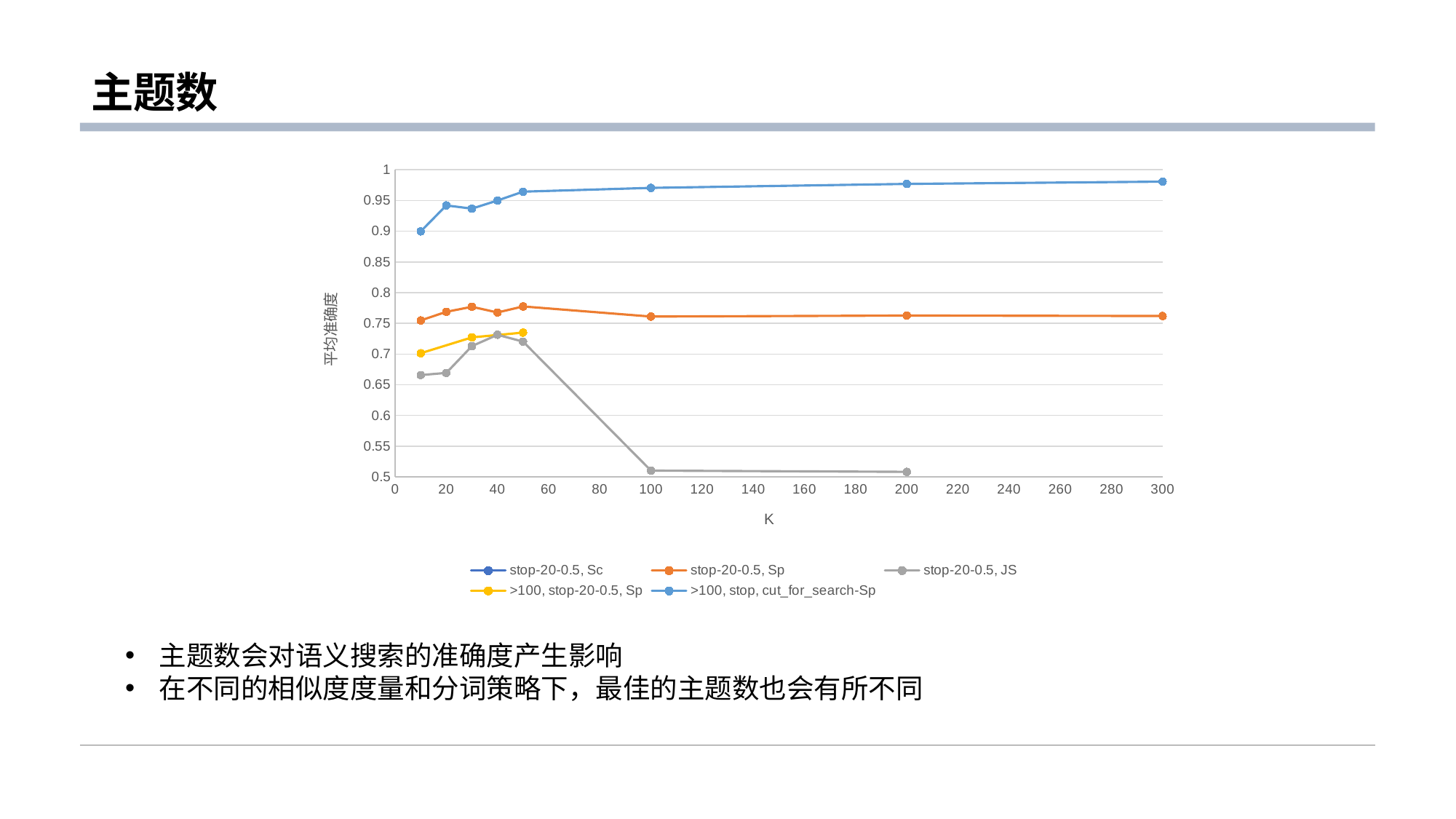

# 主题数

### Chart

| Category |  |  |  |  |  |
|---|---|---|---|---|---|
主题数会对语义搜索的准确度产生影响
在不同的相似度度量和分词策略下，最佳的主题数也会有所不同